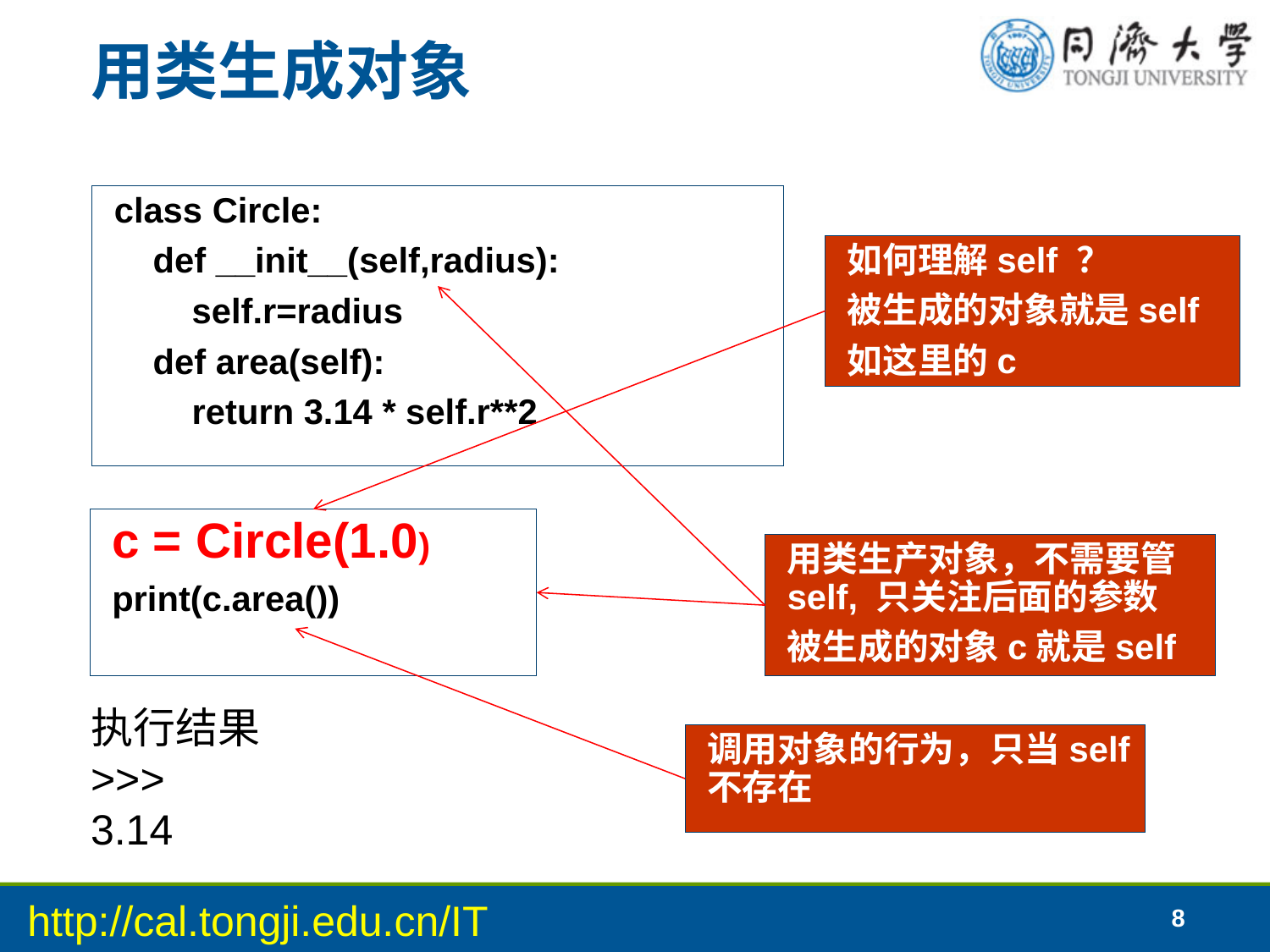

# 用类生成对象
class Circle:
    def __init__(self,radius):
        self.r=radius
    def area(self):
        return 3.14 * self.r**2
如何理解self ？
被生成的对象就是self
如这里的c
c = Circle(1.0)
print(c.area())
用类生产对象，不需要管self, 只关注后面的参数
被生成的对象c就是self
执行结果
>>>
3.14
调用对象的行为，只当self不存在